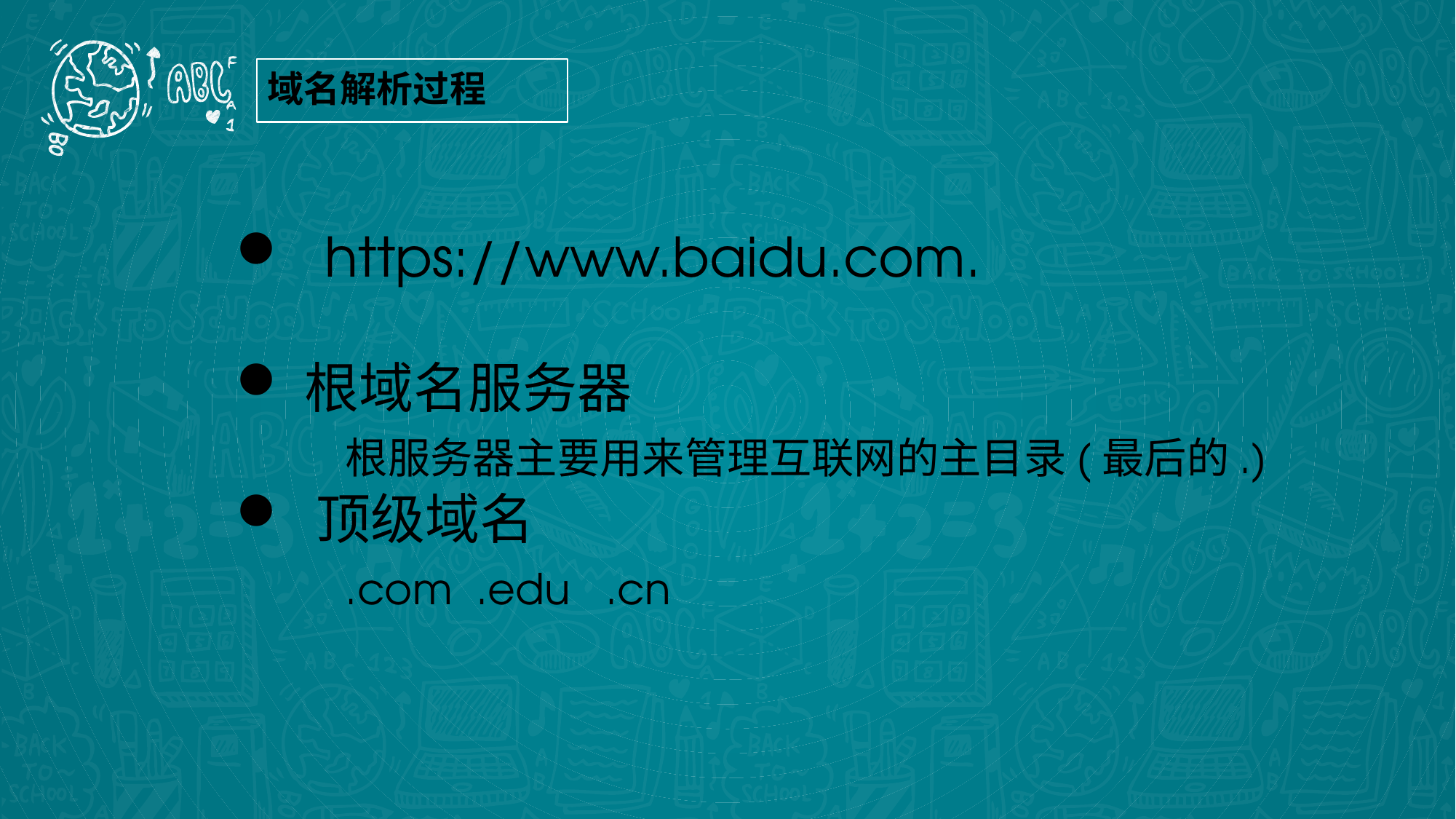

域名解析过程
https://www.baidu.com.

根域名服务器
	根服务器主要用来管理互联网的主目录(最后的.)
 顶级域名
	.com  .edu   .cn